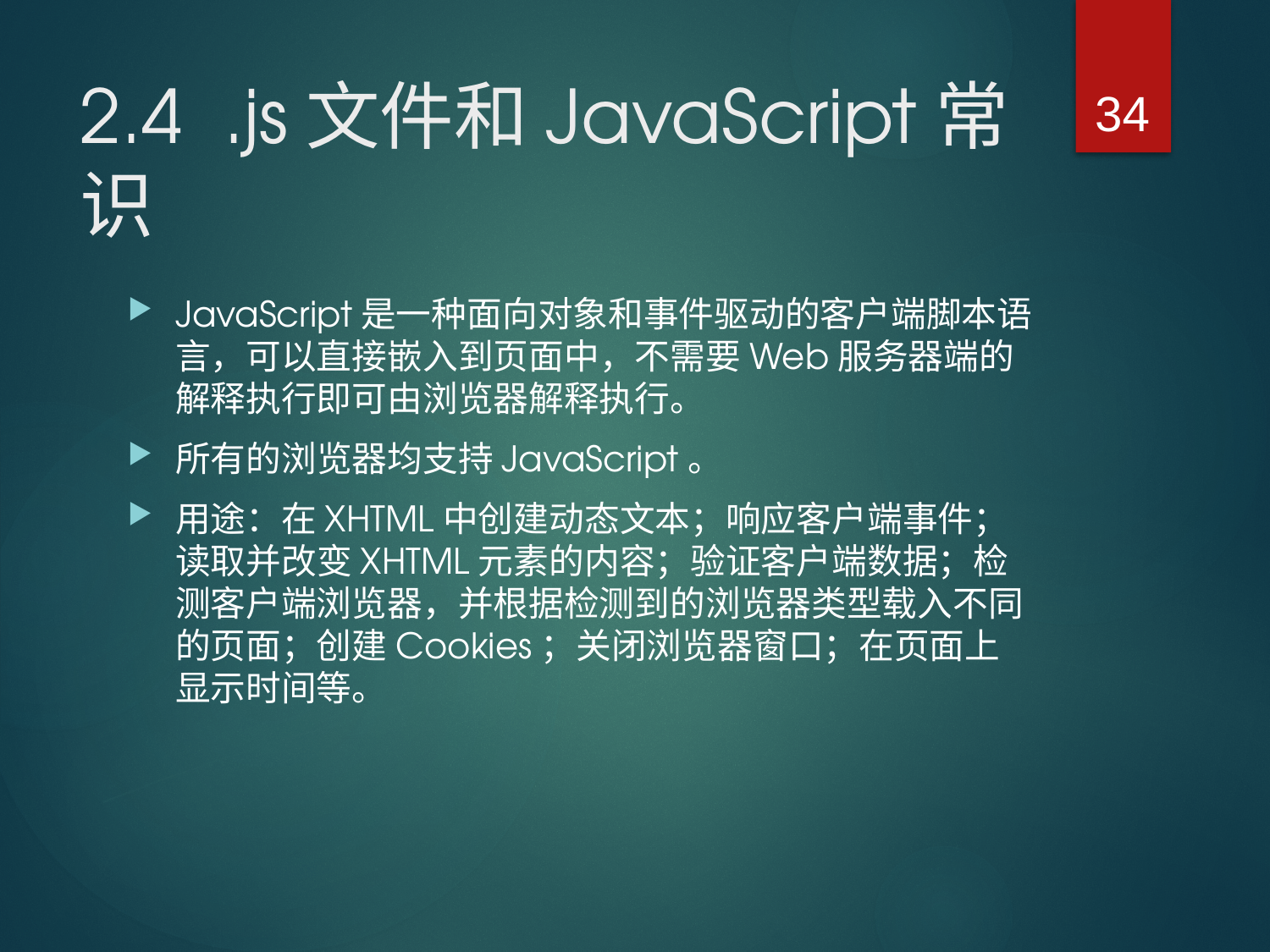

34
# 2.4  .js文件和JavaScript常识
JavaScript是一种面向对象和事件驱动的客户端脚本语言，可以直接嵌入到页面中，不需要Web服务器端的解释执行即可由浏览器解释执行。
所有的浏览器均支持JavaScript。
用途：在XHTML中创建动态文本；响应客户端事件；读取并改变XHTML元素的内容；验证客户端数据；检测客户端浏览器，并根据检测到的浏览器类型载入不同的页面；创建Cookies；关闭浏览器窗口；在页面上显示时间等。